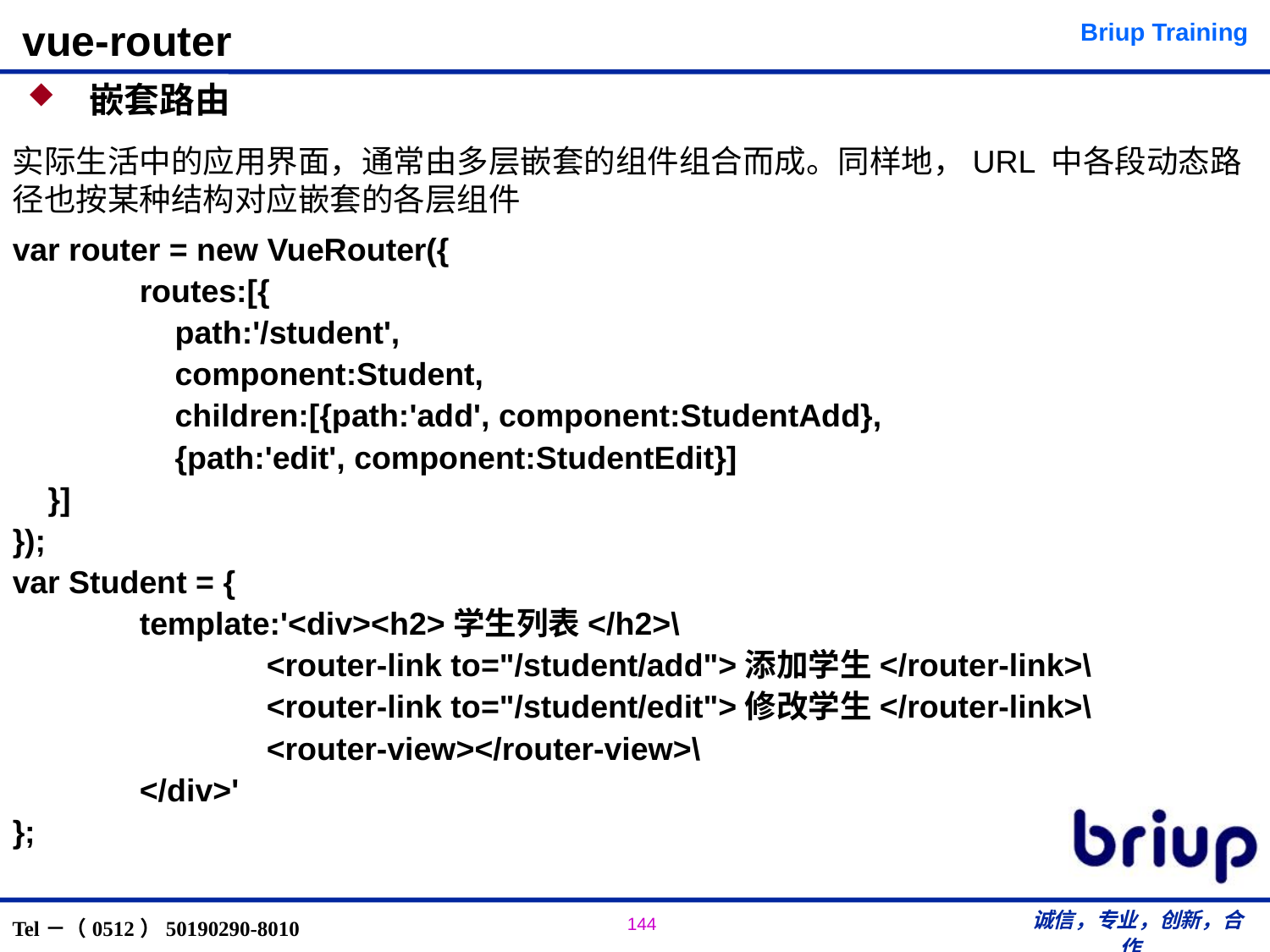

# vue-router
 嵌套路由
实际生活中的应用界面，通常由多层嵌套的组件组合而成。同样地，URL 中各段动态路径也按某种结构对应嵌套的各层组件
var router = new VueRouter({
	routes:[{
	    path:'/student',
	    component:Student,
	    children:[{path:'add', component:StudentAdd},
	    {path:'edit', component:StudentEdit}]
    }]
});
var Student = {
	template:'<div><h2>学生列表</h2>\
		<router-link to="/student/add">添加学生</router-link>\
		<router-link to="/student/edit">修改学生</router-link>\
		<router-view></router-view>\
	</div>'
};